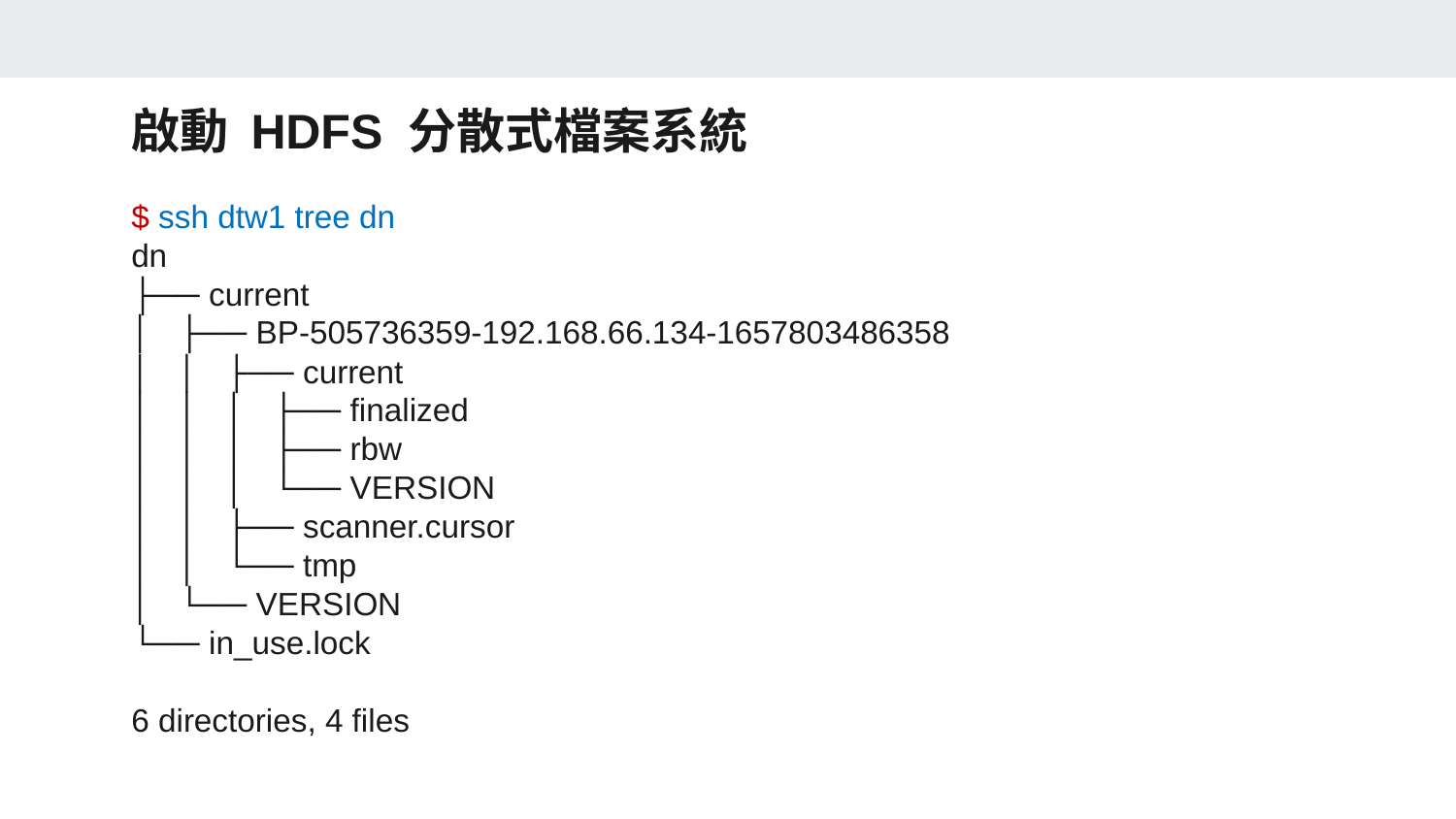

啟動 HDFS 分散式檔案系統
$ ssh dtw1 tree dn
dn
├── current
│   ├── BP-505736359-192.168.66.134-1657803486358
│   │   ├── current
│   │   │   ├── finalized
│   │   │   ├── rbw
│   │   │   └── VERSION
│   │   ├── scanner.cursor
│   │   └── tmp
│   └── VERSION
└── in_use.lock

6 directories, 4 files